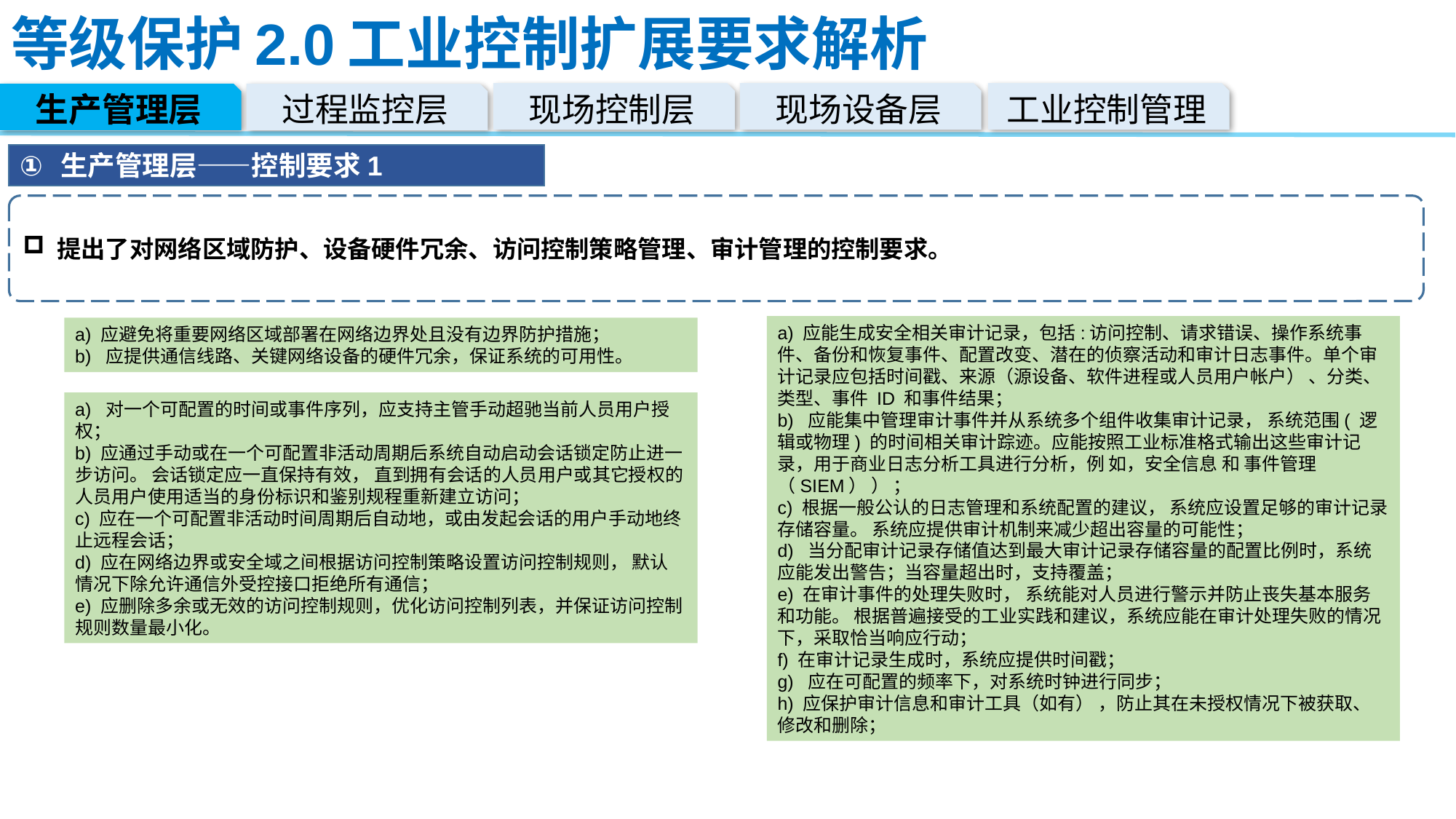

# 等级保护2.0工业控制扩展要求解析
现场控制层
现场设备层
工业控制管理
生产管理层
过程监控层
生产管理层——控制要求1
提出了对网络区域防护、设备硬件冗余、访问控制策略管理、审计管理的控制要求。
a) 应能生成安全相关审计记录，包括:访问控制、请求错误、操作系统事件、备份和恢复事件、配置改变、潜在的侦察活动和审计日志事件。单个审计记录应包括时间戳、来源（源设备、软件进程或人员用户帐户） 、分类、类型、事件 ID 和事件结果；
b)  应能集中管理审计事件并从系统多个组件收集审计记录， 系统范围( 逻辑或物理) 的时间相关审计踪迹。应能按照工业标准格式输出这些审计记录，用于商业日志分析工具进行分析，例 如，安全信息 和 事件管理 （SIEM） ） ；
c) 根据一般公认的日志管理和系统配置的建议， 系统应设置足够的审计记录存储容量。 系统应提供审计机制来减少超出容量的可能性；
d)  当分配审计记录存储值达到最大审计记录存储容量的配置比例时，系统应能发出警告；当容量超出时，支持覆盖；
e) 在审计事件的处理失败时， 系统能对人员进行警示并防止丧失基本服务和功能。 根据普遍接受的工业实践和建议，系统应能在审计处理失败的情况下，采取恰当响应行动；
f) 在审计记录生成时，系统应提供时间戳；
g)  应在可配置的频率下，对系统时钟进行同步；
h) 应保护审计信息和审计工具（如有） ，防止其在未授权情况下被获取、修改和删除；
a) 应避免将重要网络区域部署在网络边界处且没有边界防护措施；
b)  应提供通信线路、关键网络设备的硬件冗余，保证系统的可用性。
a)  对一个可配置的时间或事件序列，应支持主管手动超驰当前人员用户授权；
b) 应通过手动或在一个可配置非活动周期后系统自动启动会话锁定防止进一步访问。 会话锁定应一直保持有效， 直到拥有会话的人员用户或其它授权的人员用户使用适当的身份标识和鉴别规程重新建立访问；
c) 应在一个可配置非活动时间周期后自动地，或由发起会话的用户手动地终止远程会话；
d) 应在网络边界或安全域之间根据访问控制策略设置访问控制规则， 默认情况下除允许通信外受控接口拒绝所有通信；
e) 应删除多余或无效的访问控制规则，优化访问控制列表，并保证访问控制规则数量最小化。